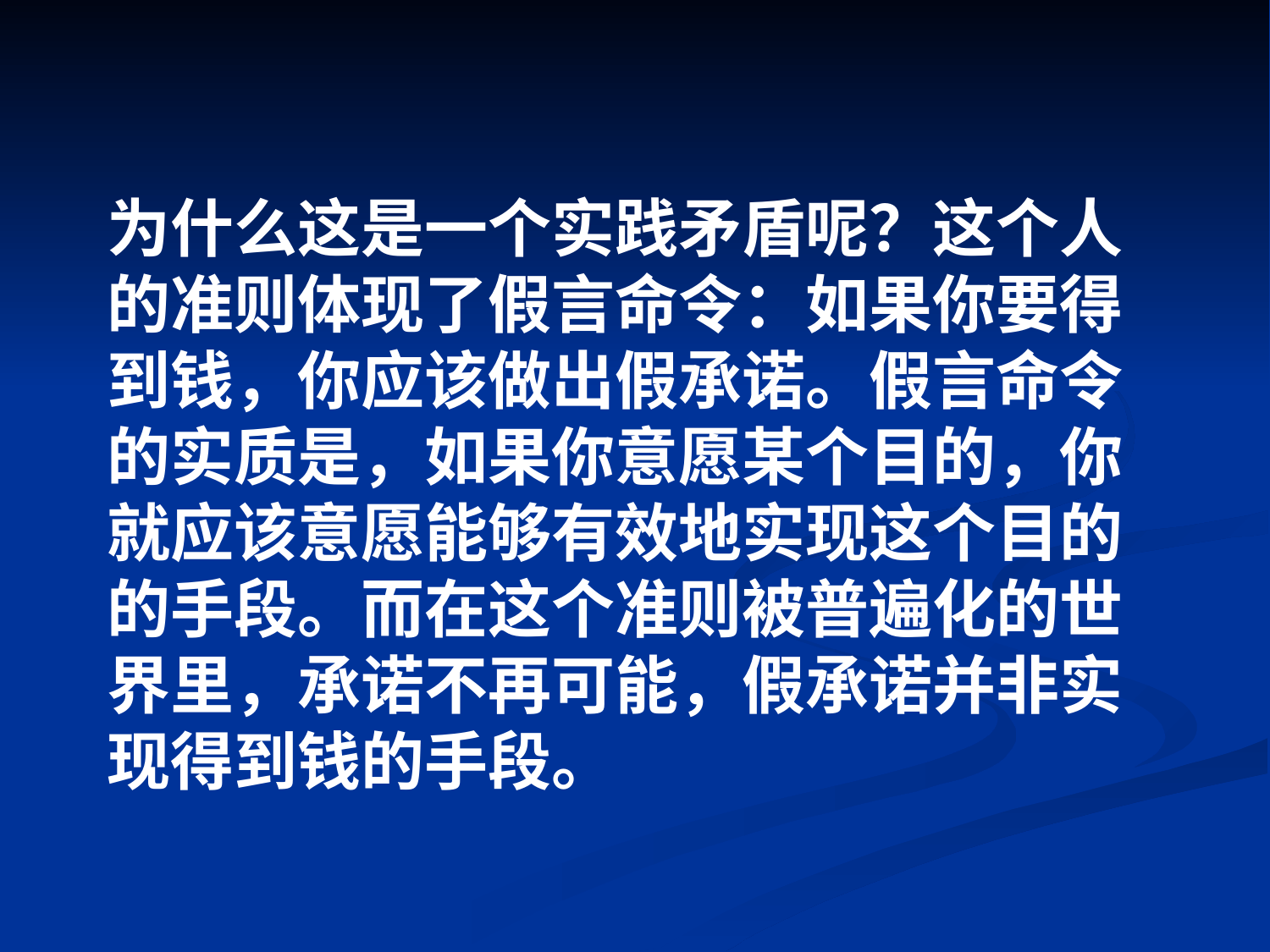

为什么这是一个实践矛盾呢？这个人的准则体现了假言命令：如果你要得到钱，你应该做出假承诺。假言命令的实质是，如果你意愿某个目的，你就应该意愿能够有效地实现这个目的的手段。而在这个准则被普遍化的世界里，承诺不再可能，假承诺并非实现得到钱的手段。